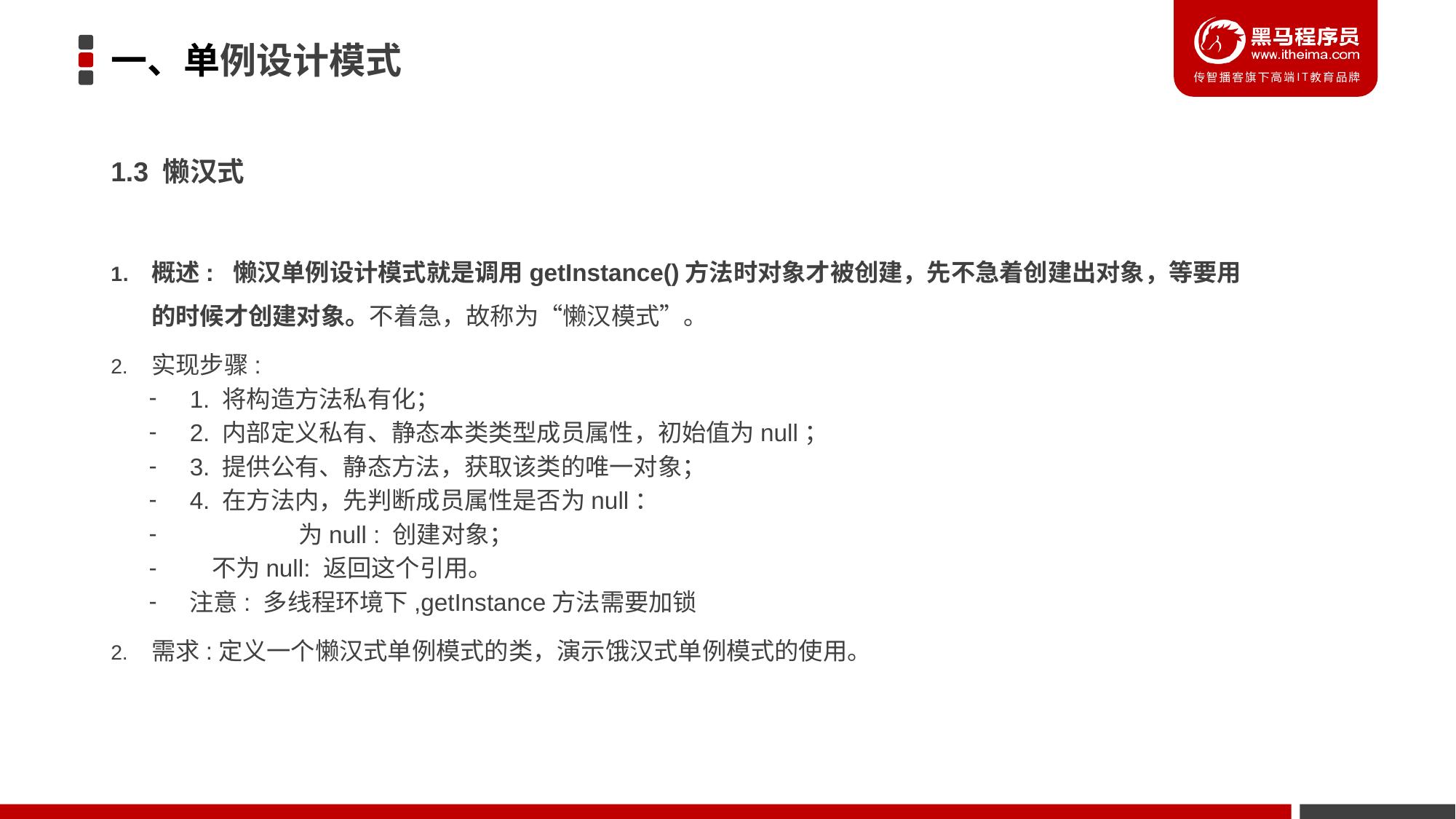

# 一、单例设计模式
1.3 懒汉式
概述:  懒汉单例设计模式就是调用getInstance()方法时对象才被创建，先不急着创建出对象，等要用的时候才创建对象。不着急，故称为“懒汉模式”。
实现步骤:
1. 将构造方法私有化；
2. 内部定义私有、静态本类类型成员属性，初始值为null；
3. 提供公有、静态方法，获取该类的唯一对象；
4. 在方法内，先判断成员属性是否为null：
 	为null : 创建对象；
   不为null: 返回这个引用。
注意: 多线程环境下,getInstance方法需要加锁
需求:定义一个懒汉式单例模式的类，演示饿汉式单例模式的使用。